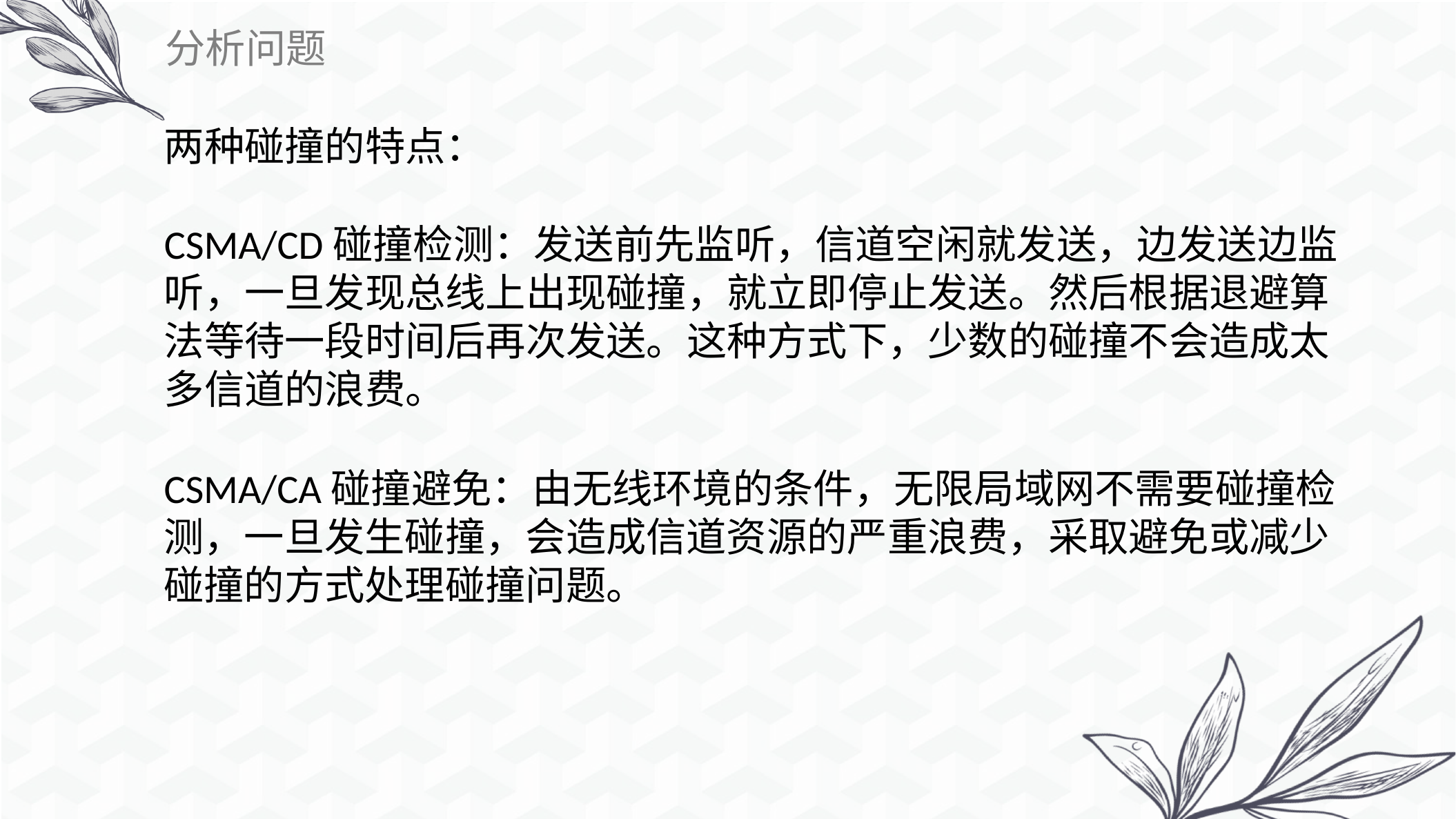

分析问题
两种碰撞的特点：
CSMA/CD碰撞检测：发送前先监听，信道空闲就发送，边发送边监听，一旦发现总线上出现碰撞，就立即停止发送。然后根据退避算法等待一段时间后再次发送。这种方式下，少数的碰撞不会造成太多信道的浪费。
CSMA/CA碰撞避免：由无线环境的条件，无限局域网不需要碰撞检测，一旦发生碰撞，会造成信道资源的严重浪费，采取避免或减少碰撞的方式处理碰撞问题。